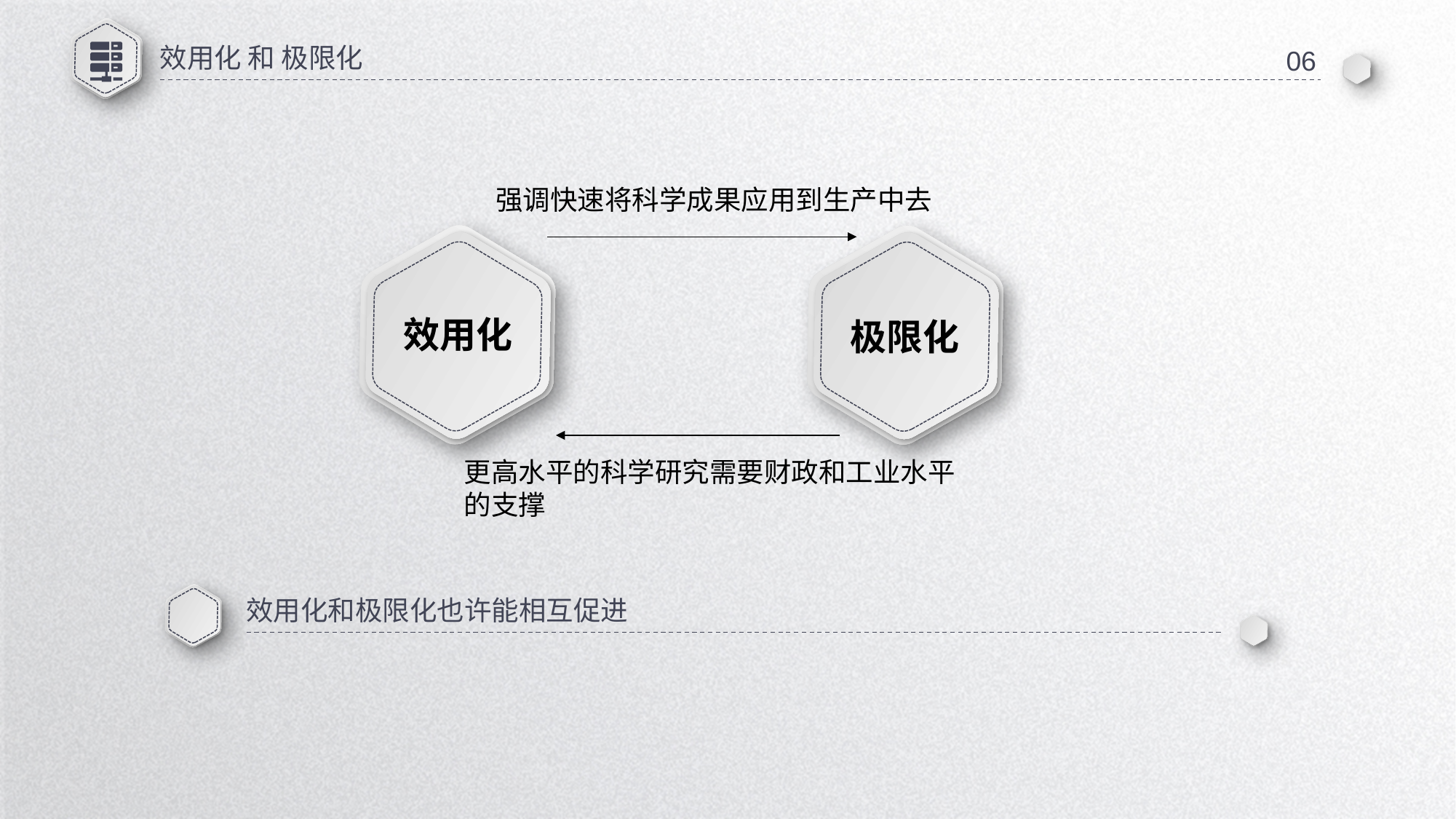

效用化 和 极限化
06

强调快速将科学成果应用到生产中去

效用化
极限化
更高水平的科学研究需要财政和工业水平的支撑

效用化和极限化也许能相互促进